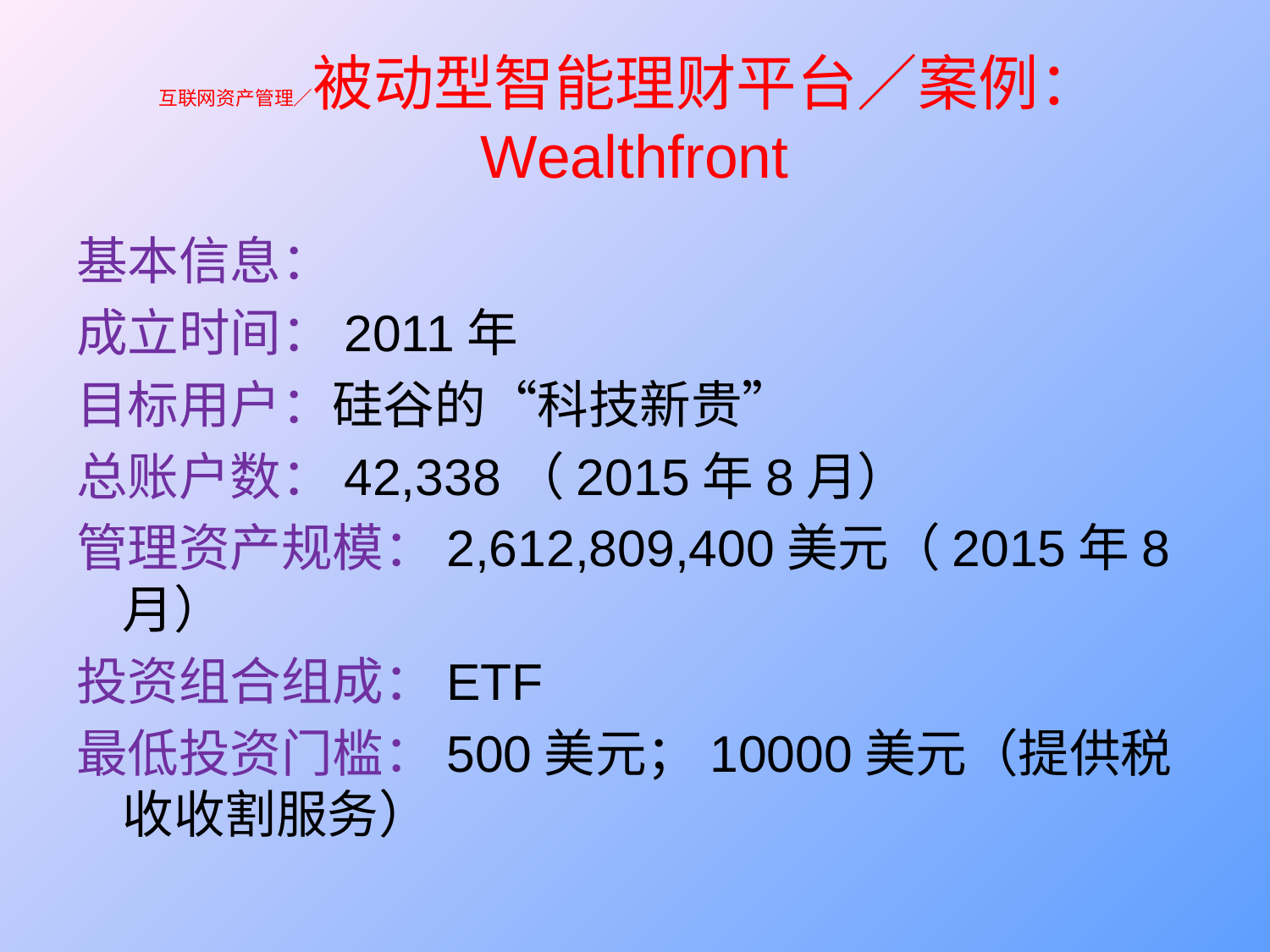

# 互联网资产管理／被动型智能理财平台／案例：Wealthfront
基本信息：
成立时间：2011年
目标用户：硅谷的“科技新贵”
总账户数：42,338（2015年8月）
管理资产规模：2,612,809,400美元（2015年8月）
投资组合组成：ETF
最低投资门槛：500美元；10000美元（提供税收收割服务）